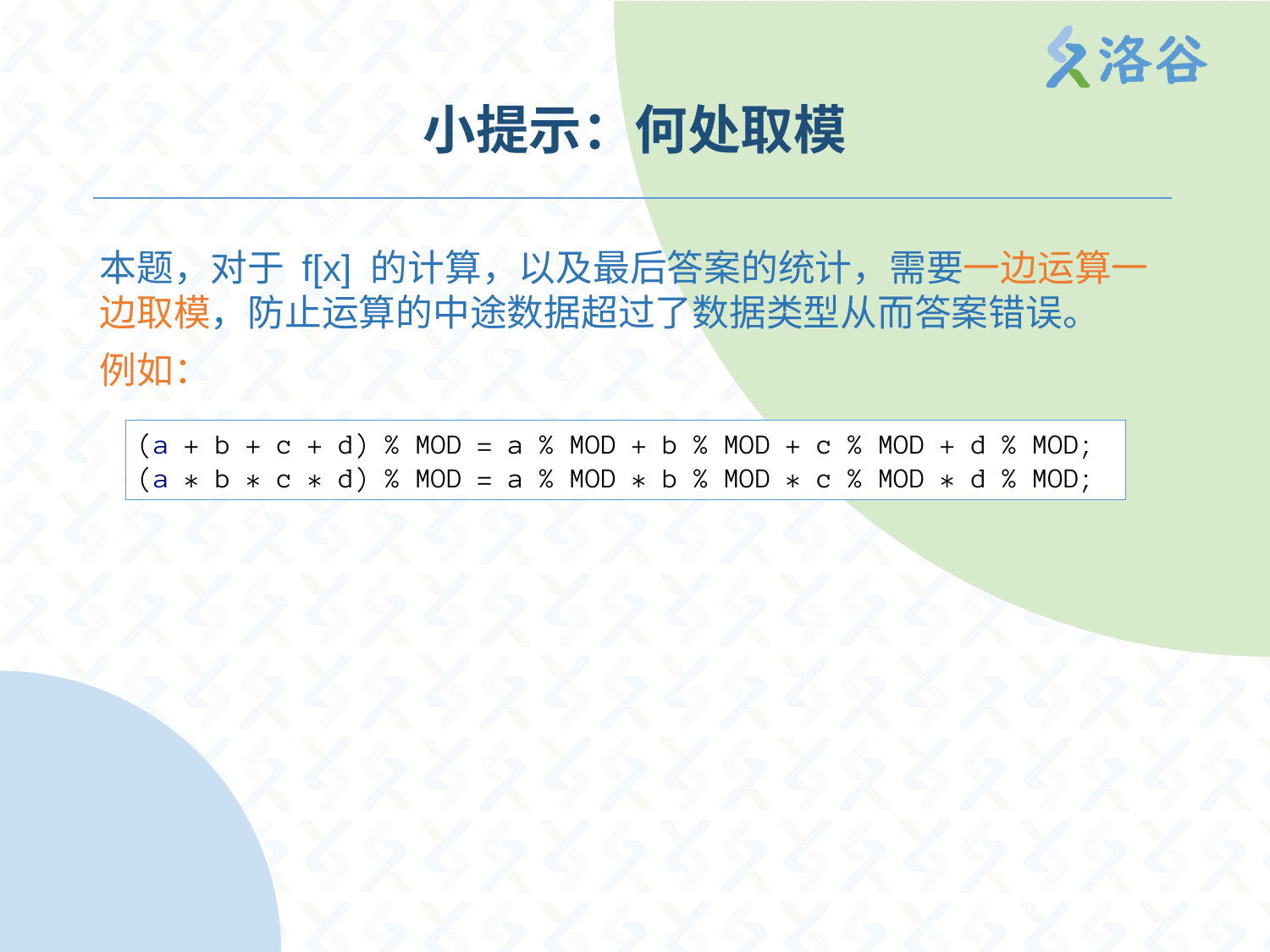

# 小提示：何处取模
本题，对于 f[x] 的计算，以及最后答案的统计，需要一边运算一边取模，防止运算的中途数据超过了数据类型从而答案错误。
例如：
(a + b + c + d) % MOD = a % MOD + b % MOD + c % MOD + d % MOD;
(a * b * c * d) % MOD = a % MOD * b % MOD * c % MOD * d % MOD;